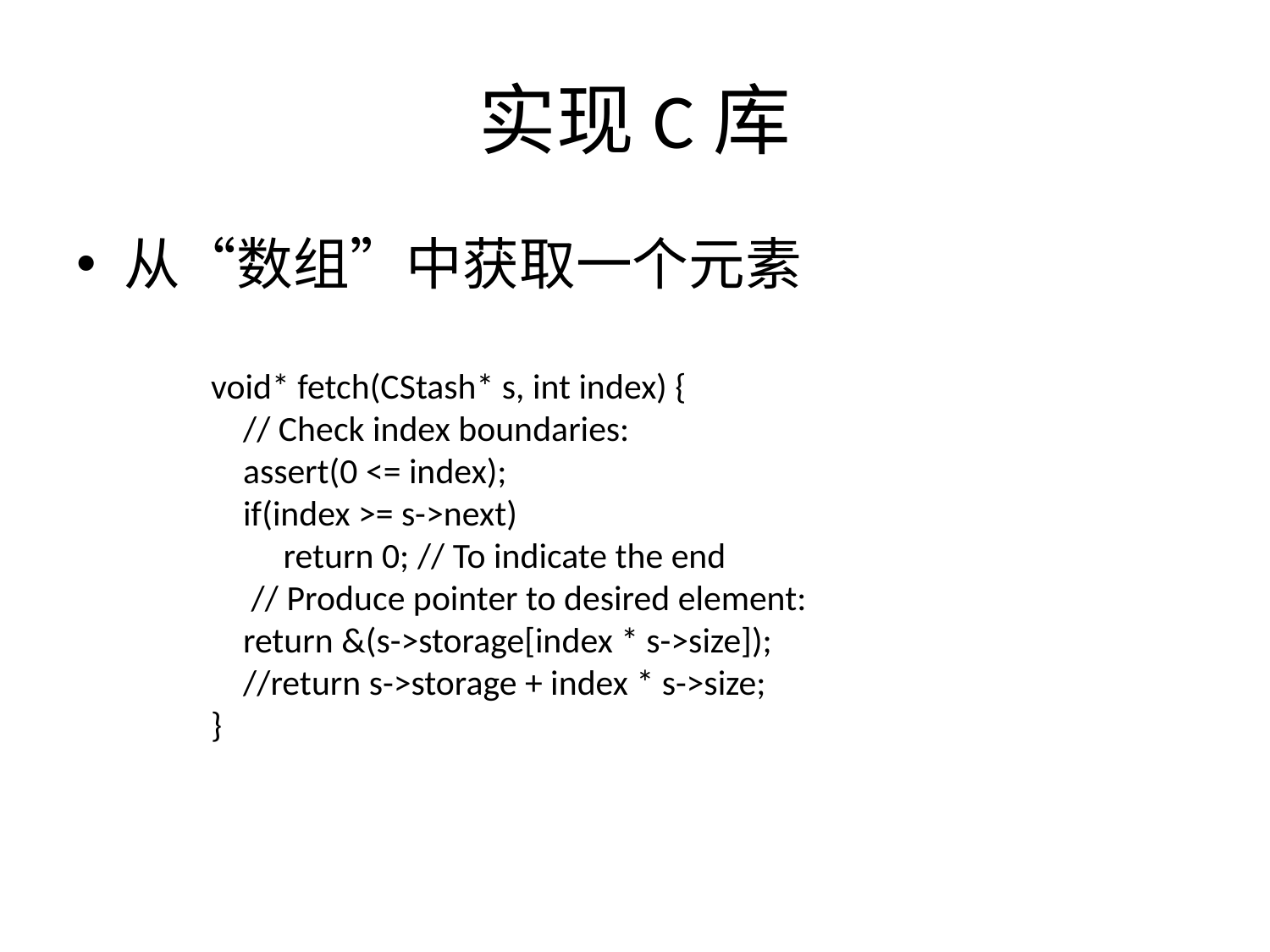

# 实现C库
从“数组”中获取一个元素
void* fetch(CStash* s, int index) {
    // Check index boundaries:
    assert(0 <= index);
    if(index >= s->next)
         return 0; // To indicate the end
     // Produce pointer to desired element:
    return &(s->storage[index * s->size]);
    //return s->storage + index * s->size;
}